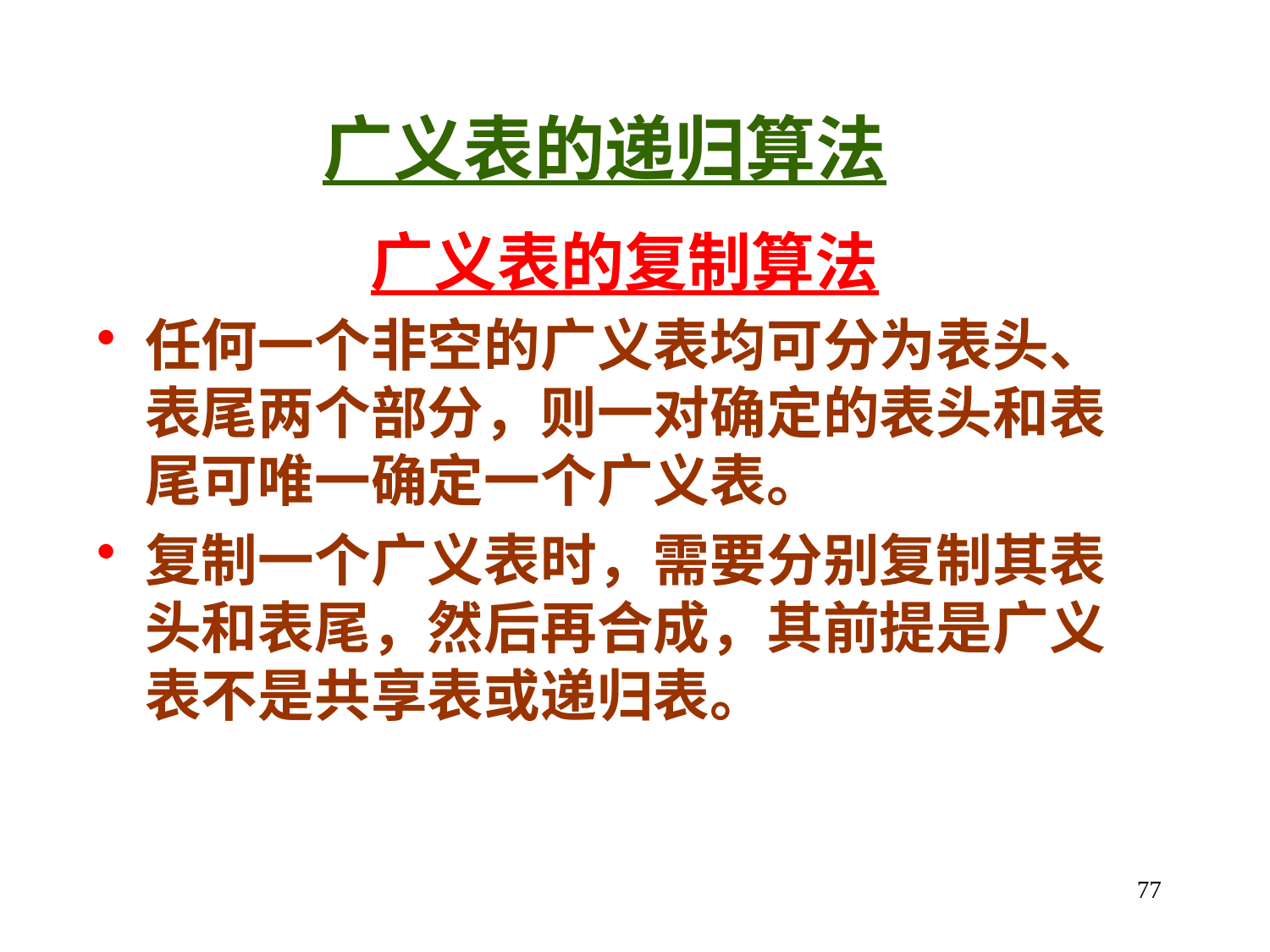

广义表的递归算法
广义表的复制算法
任何一个非空的广义表均可分为表头、表尾两个部分，则一对确定的表头和表尾可唯一确定一个广义表。
复制一个广义表时，需要分别复制其表头和表尾，然后再合成，其前提是广义表不是共享表或递归表。
77